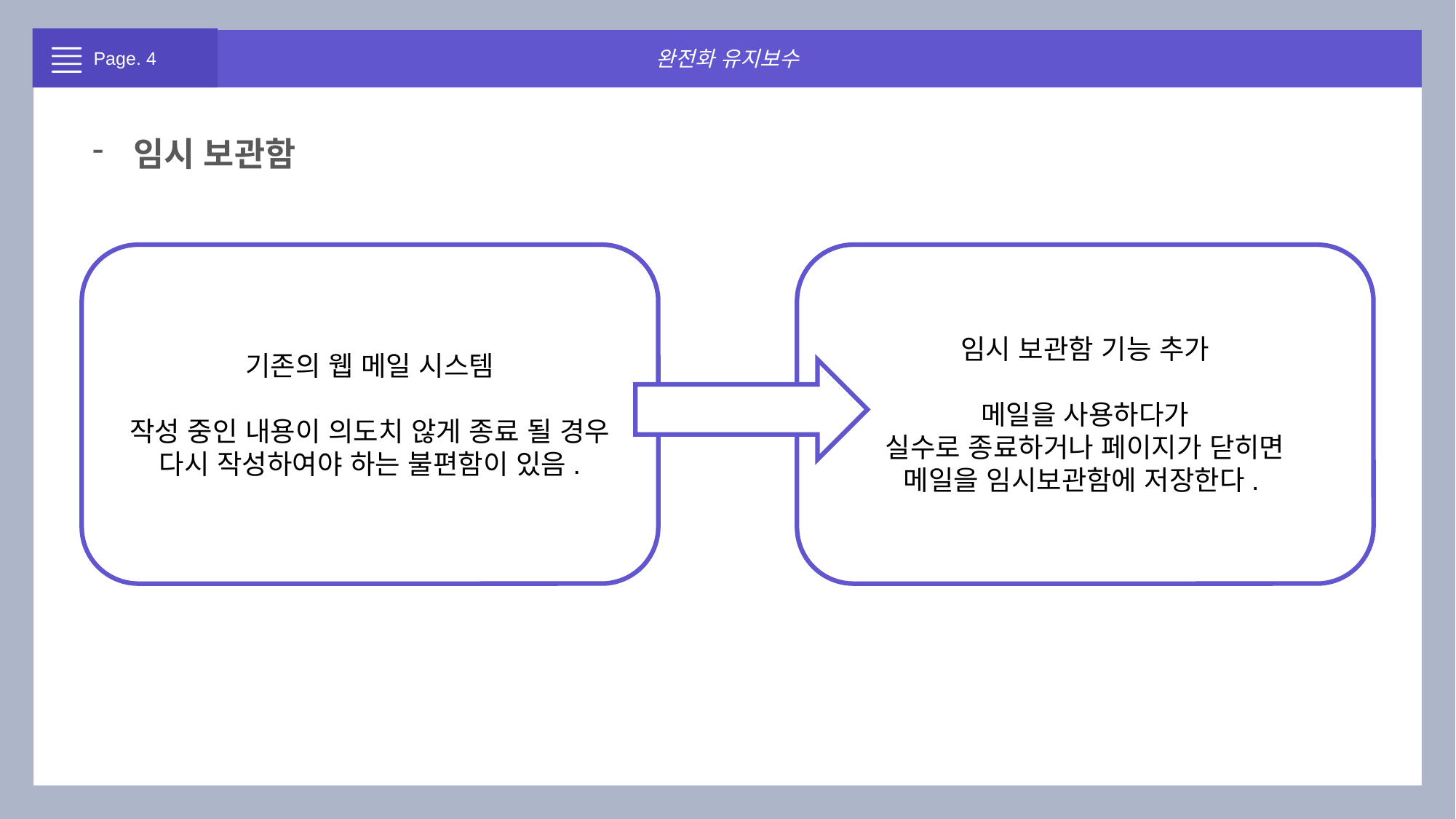

완전화 유지보수
Page. 4

임시 보관함
기존의 웹 메일 시스템

작성 중인 내용이 의도치 않게 종료 될 경우 다시 작성하여야 하는 불편함이 있음.
임시 보관함 기능 추가

메일을 사용하다가
실수로 종료하거나 페이지가 닫히면
메일을 임시보관함에 저장한다.